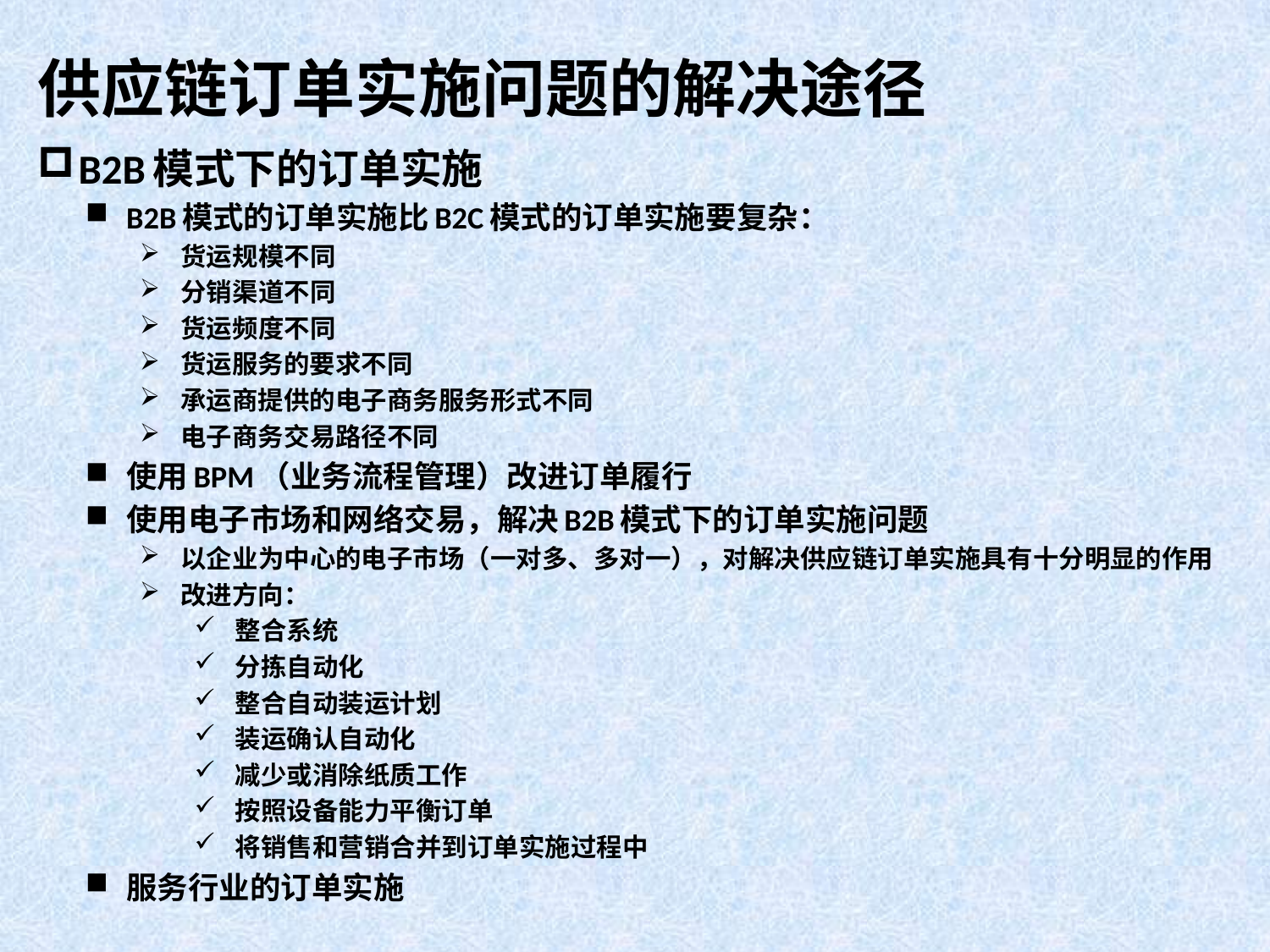

# 供应链订单实施问题的解决途径
B2B模式下的订单实施
B2B模式的订单实施比B2C模式的订单实施要复杂：
货运规模不同
分销渠道不同
货运频度不同
货运服务的要求不同
承运商提供的电子商务服务形式不同
电子商务交易路径不同
使用BPM（业务流程管理）改进订单履行
使用电子市场和网络交易，解决B2B模式下的订单实施问题
以企业为中心的电子市场（一对多、多对一），对解决供应链订单实施具有十分明显的作用
改进方向：
整合系统
分拣自动化
整合自动装运计划
装运确认自动化
减少或消除纸质工作
按照设备能力平衡订单
将销售和营销合并到订单实施过程中
服务行业的订单实施